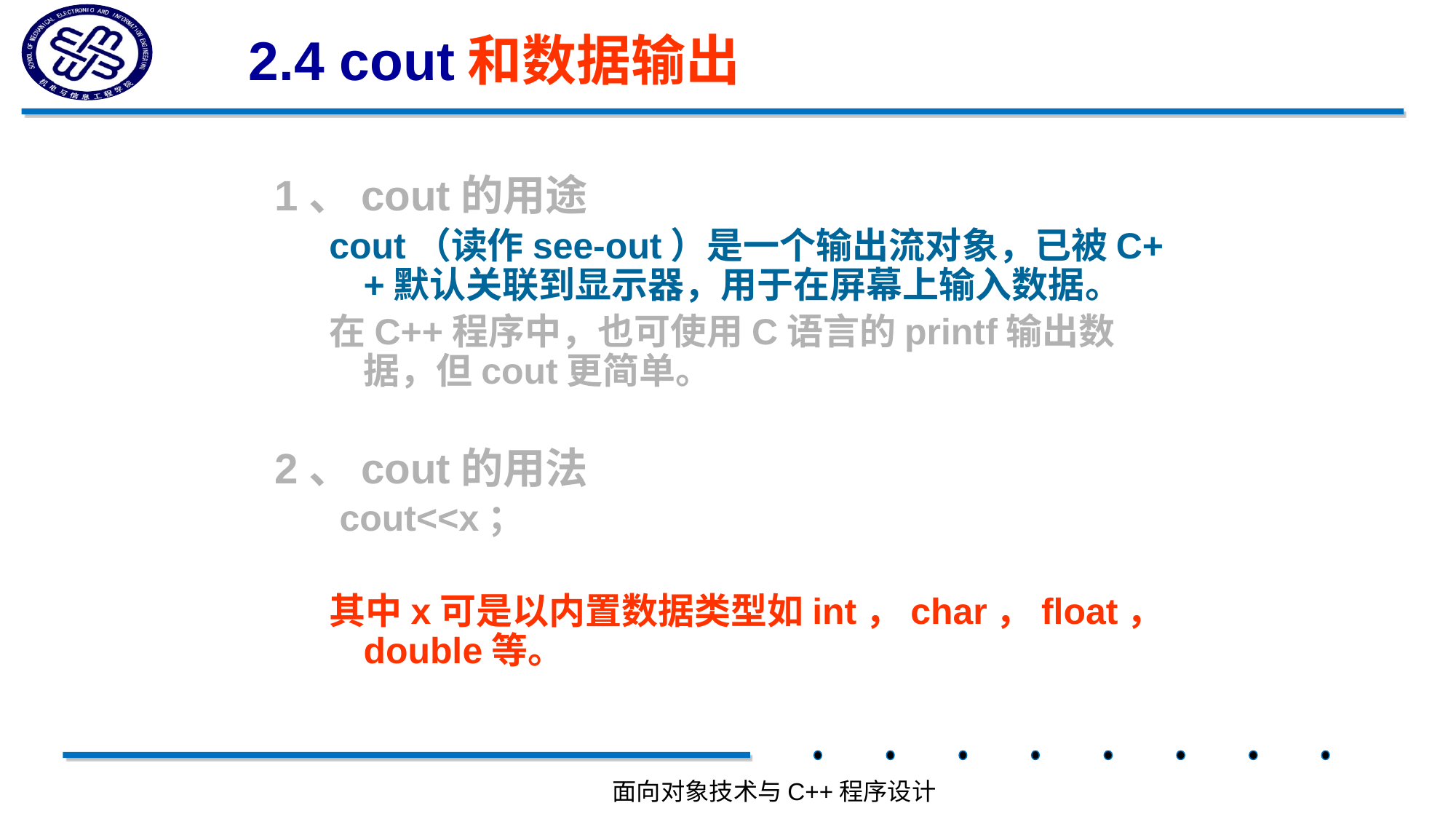

# 2.4 cout和数据输出
1、cout的用途
cout（读作see-out）是一个输出流对象，已被C++默认关联到显示器，用于在屏幕上输入数据。
在C++程序中，也可使用C语言的printf输出数据，但cout更简单。

2、cout的用法
 cout<<x；

其中x可是以内置数据类型如int，char，float，double等。

面向对象技术与C++程序设计
11